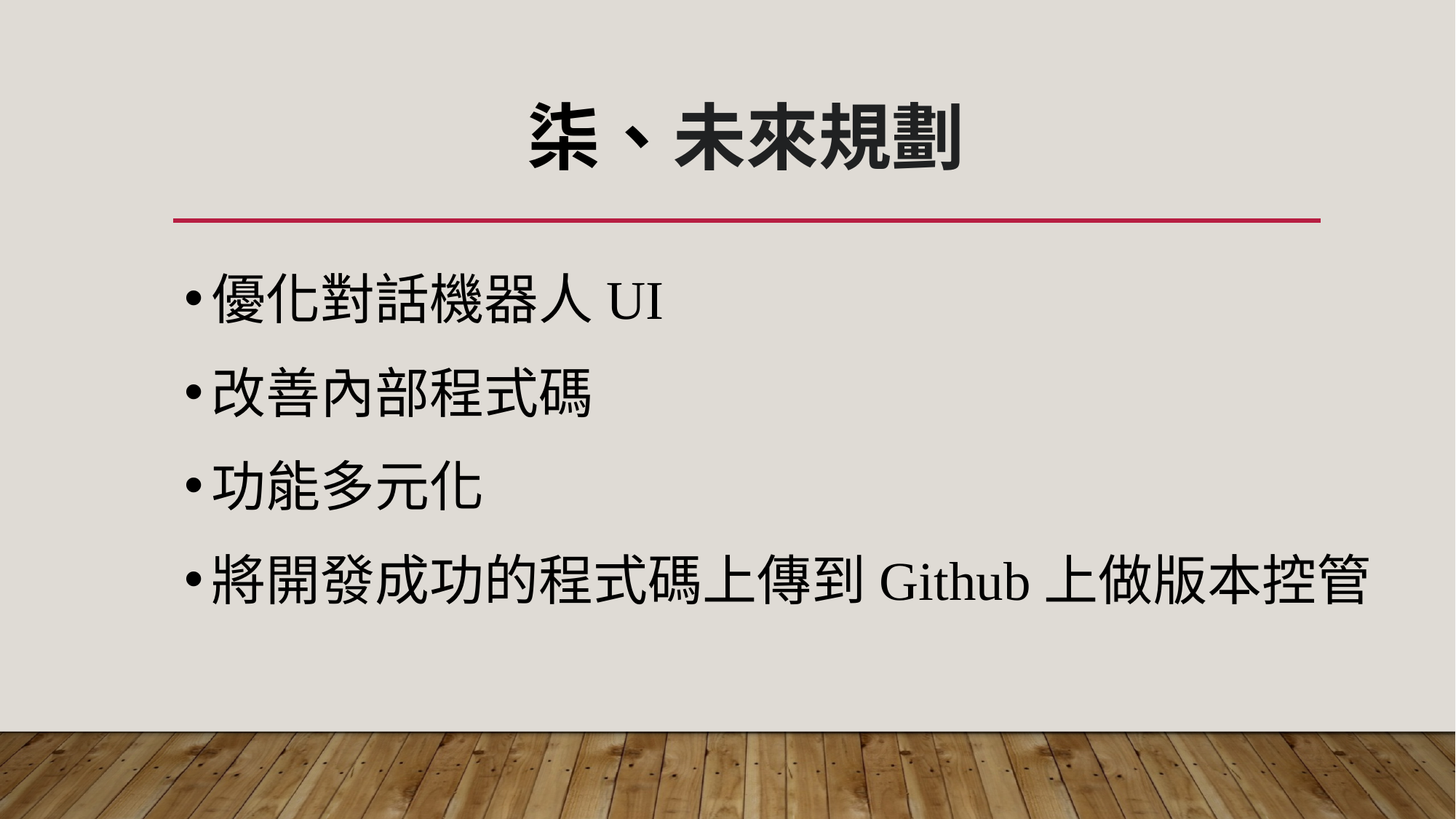

# 柒、未來規劃
優化對話機器人UI
改善內部程式碼
功能多元化
將開發成功的程式碼上傳到Github上做版本控管